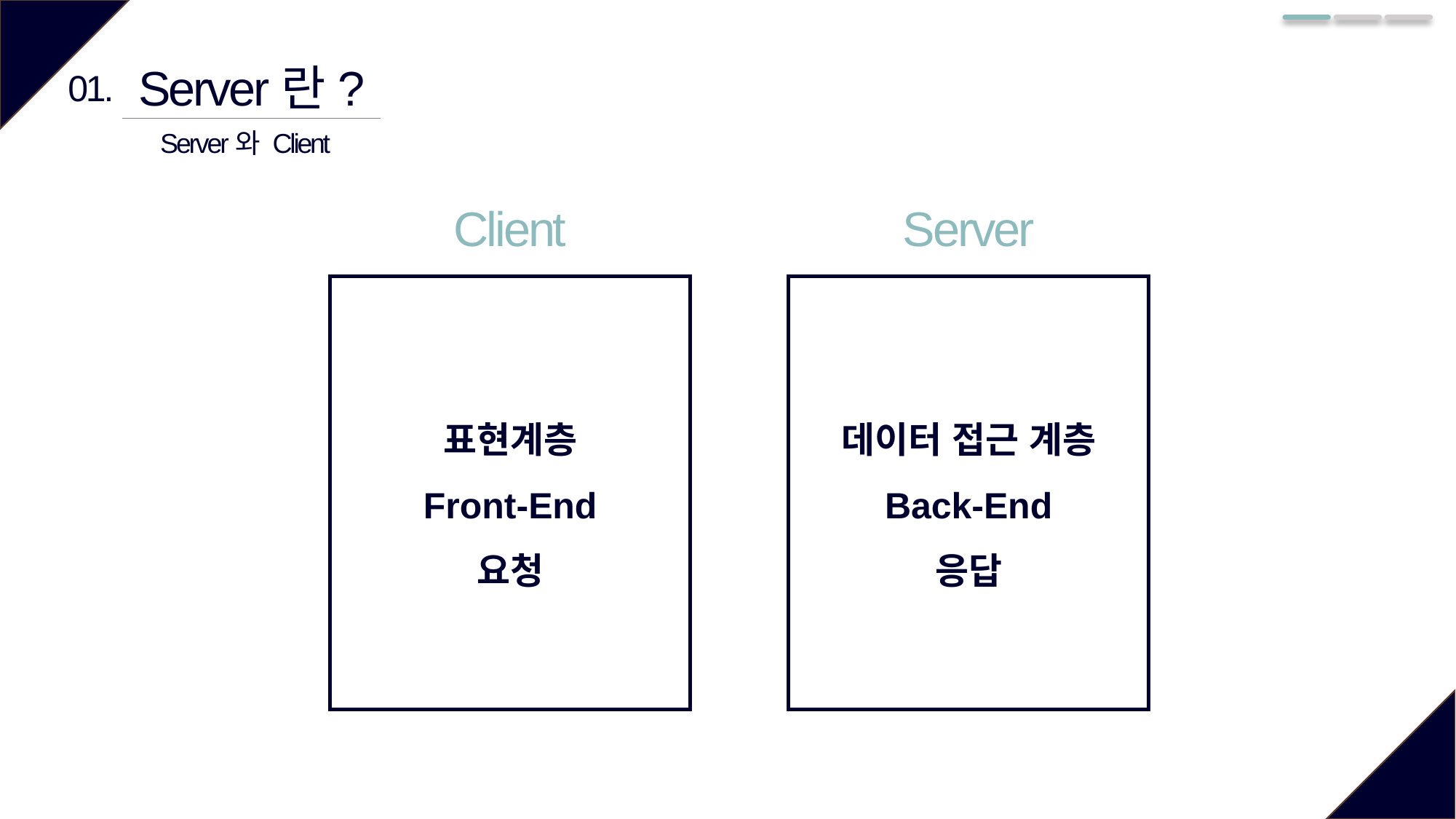

Server란?
01.
Server와 Client
Client
Server
표현계층
Front-End
요청
데이터 접근 계층
Back-End
응답